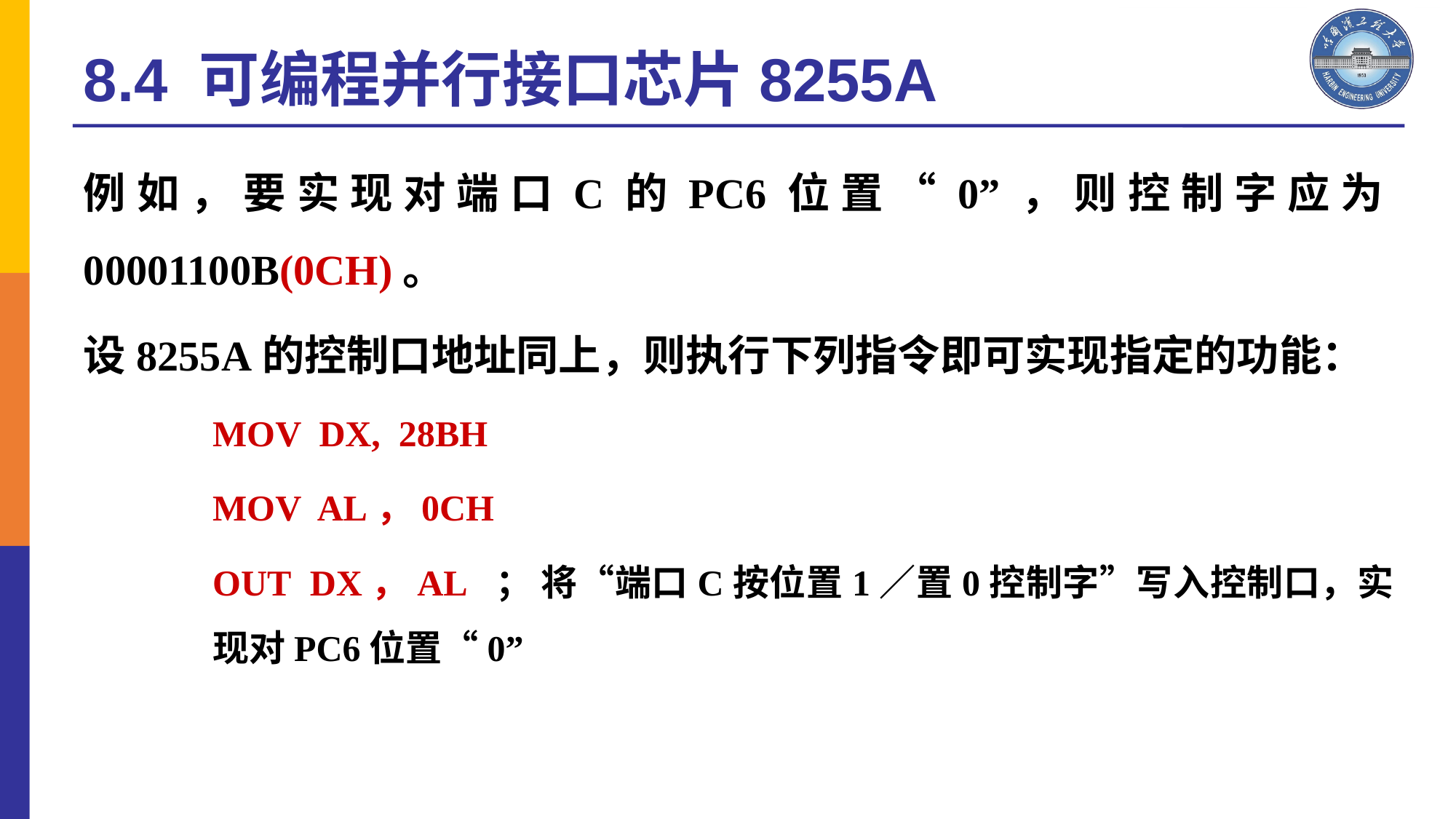

8.4 可编程并行接口芯片8255A
例如，要实现对端口C的PC6位置“0”，则控制字应为00001100B(0CH)。
设8255A的控制口地址同上，则执行下列指令即可实现指定的功能：
MOV  DX,  28BH
MOV  AL，0CH
OUT  DX，AL  ； 将“端口C按位置1／置0控制字”写入控制口，实现对PC6位置“0”